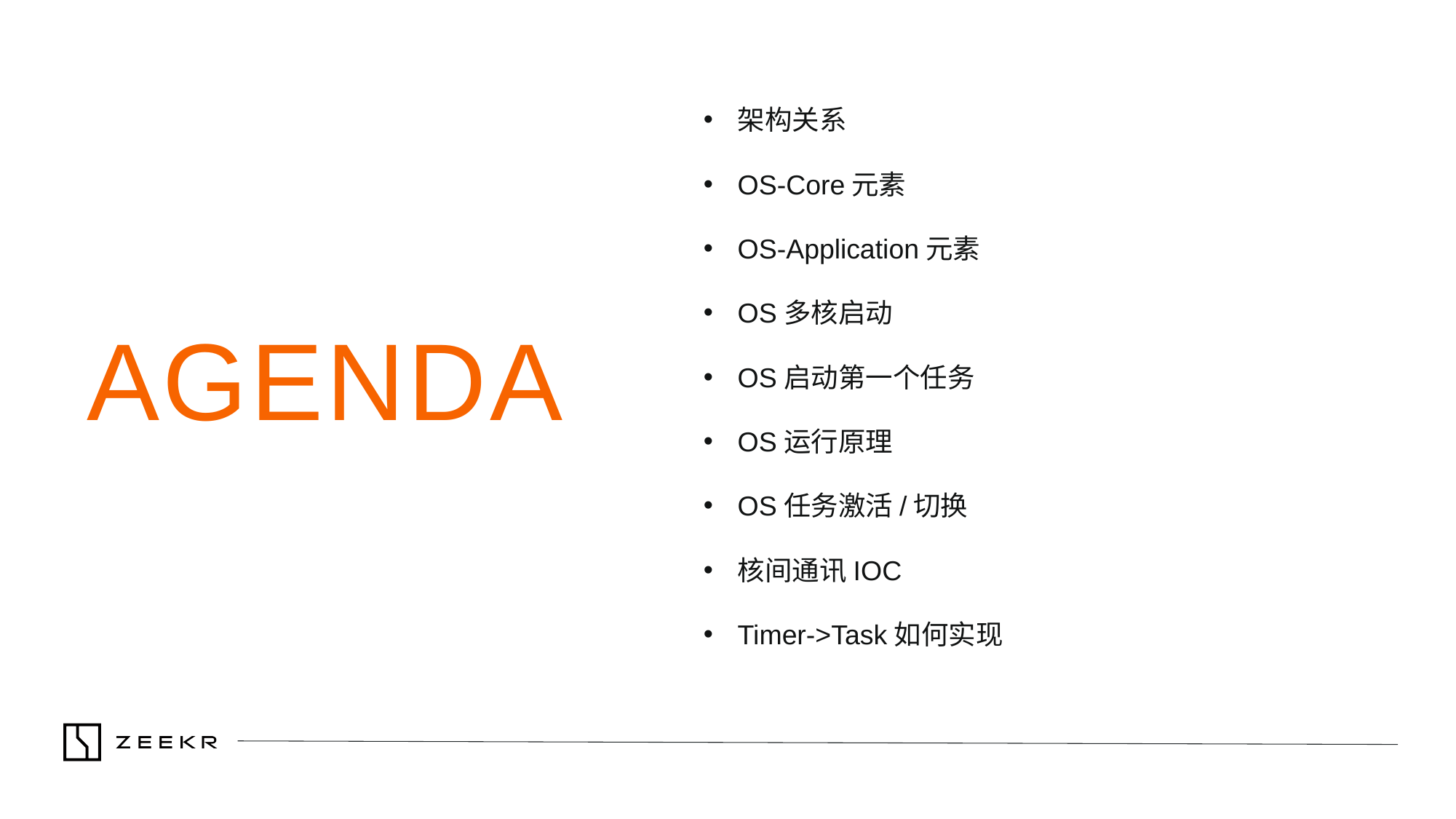

架构关系
OS-Core元素
OS-Application元素
OS多核启动
OS启动第一个任务
OS运行原理
OS任务激活/切换
核间通讯IOC
Timer->Task如何实现